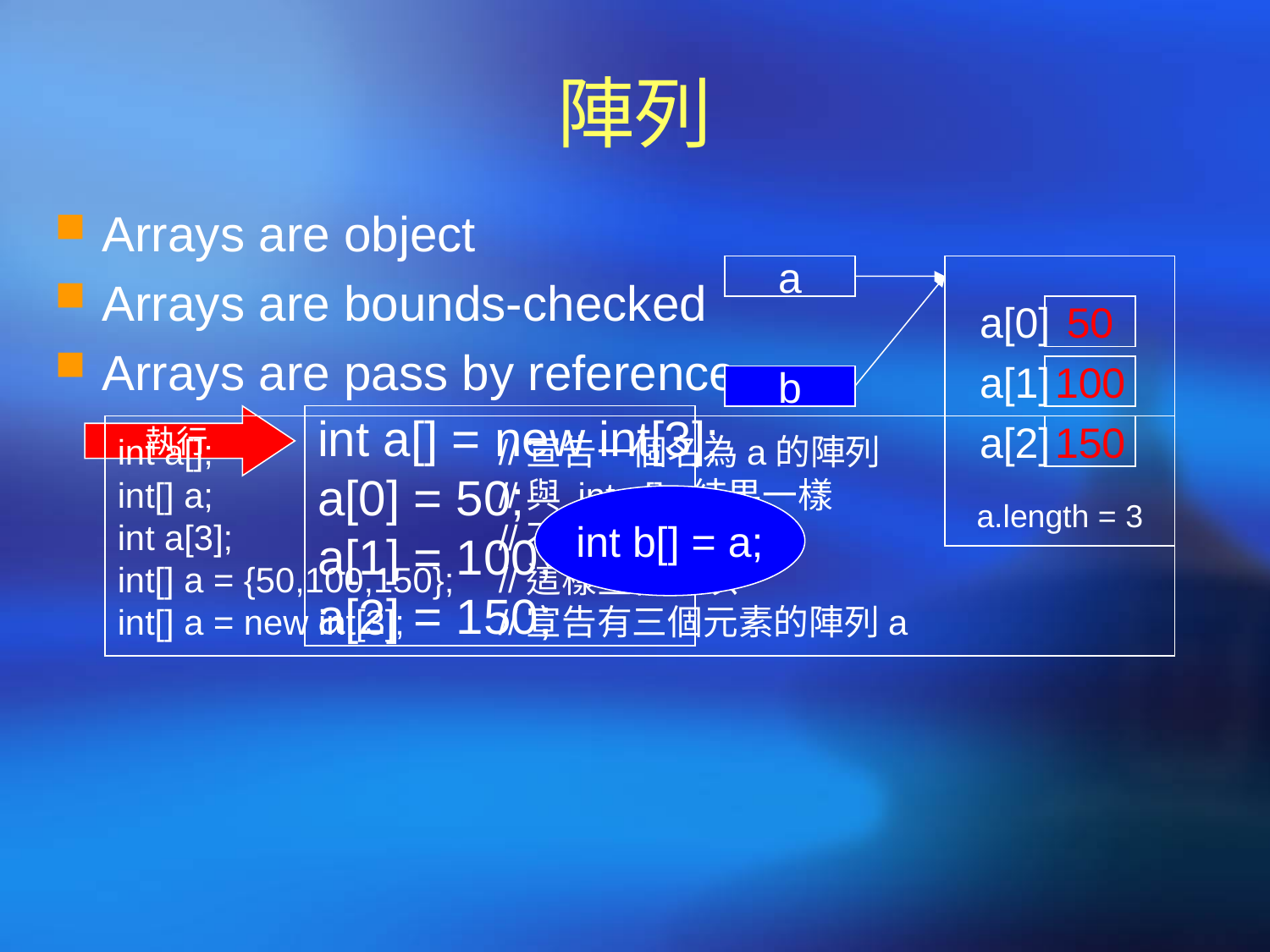

# 陣列
Arrays are object
Arrays are bounds-checked
Arrays are pass by reference
a

a.length = 3

a[0]

50
a[1]

100
b
執行
int a[] = new int[3];
a[0] = 50;
a[1] = 100;
a[2] = 150;
int a[];			//宣告一個名為a的陣列
int[] a;			//與 int a[]; 結果一樣
int a[3];			//不能這樣宣告
int[] a = {50,100,150};	//這樣宣告可以
int[] a = new int[3];	//宣告有三個元素的陣列a
a[2]

150
int b[] = a;